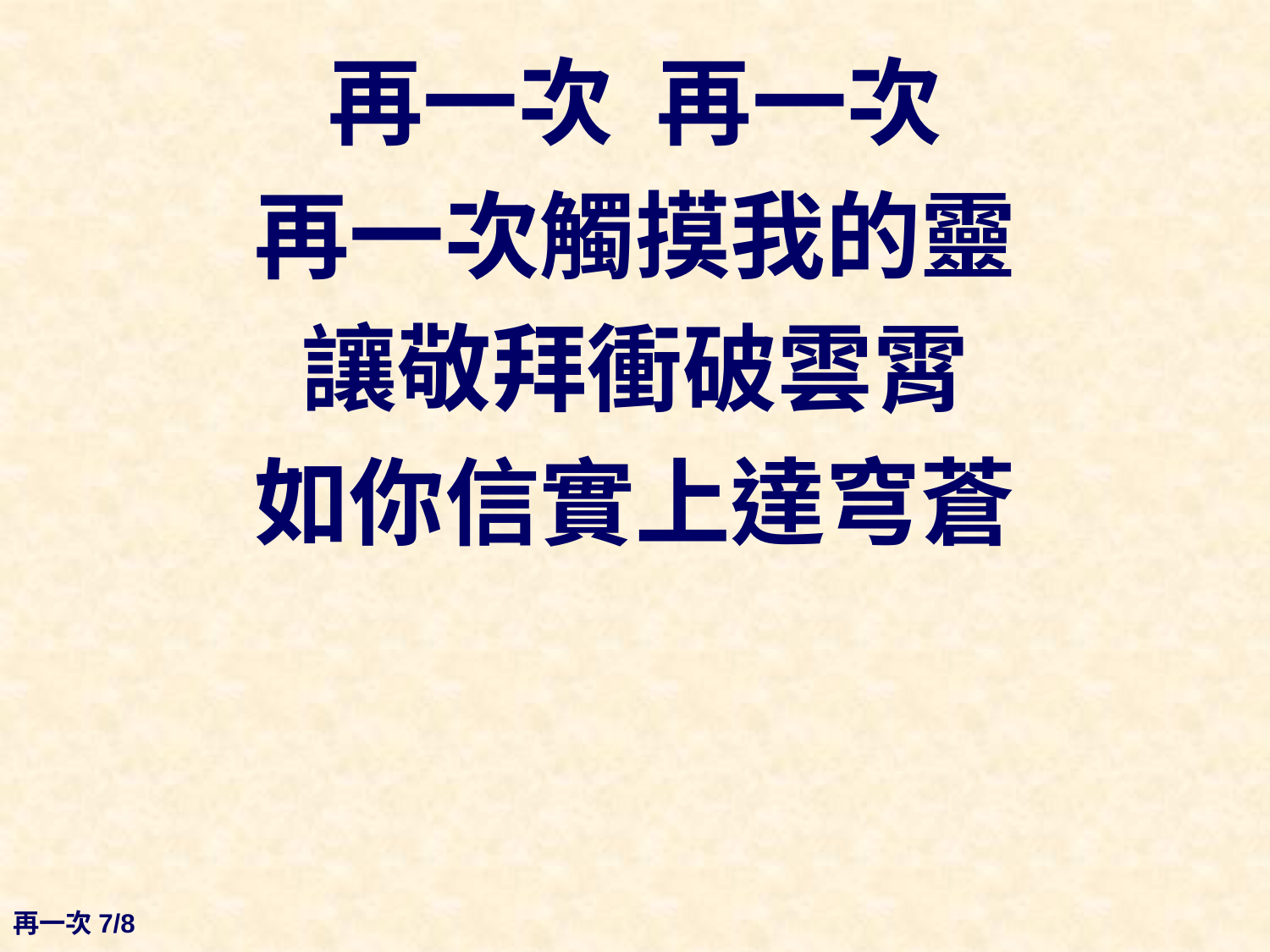

再一次  再一次
再一次觸摸我的靈
讓敬拜衝破雲霄
如你信實上達穹蒼
再一次7/8